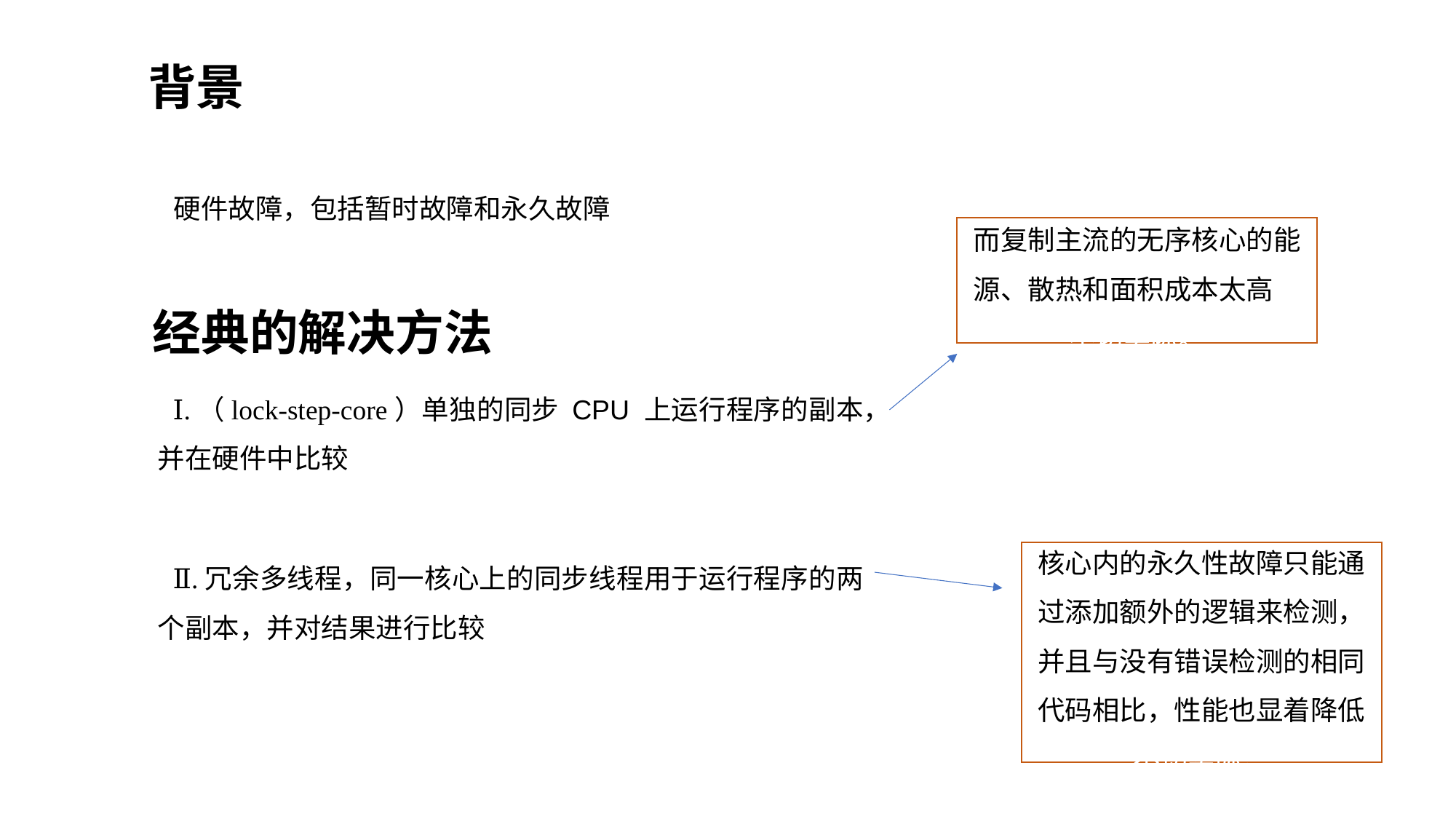

背景
# 硬件故障，包括暂时故障和永久故障
而复制主流的无序核心的能源、散热和面积成本太高，不切实际。
经典的解决方法
Ⅰ.（lock-step-core）单独的同步 CPU 上运行程序的副本，并在硬件中比较
Ⅱ.冗余多线程，同一核心上的同步线程用于运行程序的两个副本，并对结果进行比较
核心内的永久性故障只能通过添加额外的逻辑来检测，并且与没有错误检测的相同代码相比，性能也显着降低，不切实际。